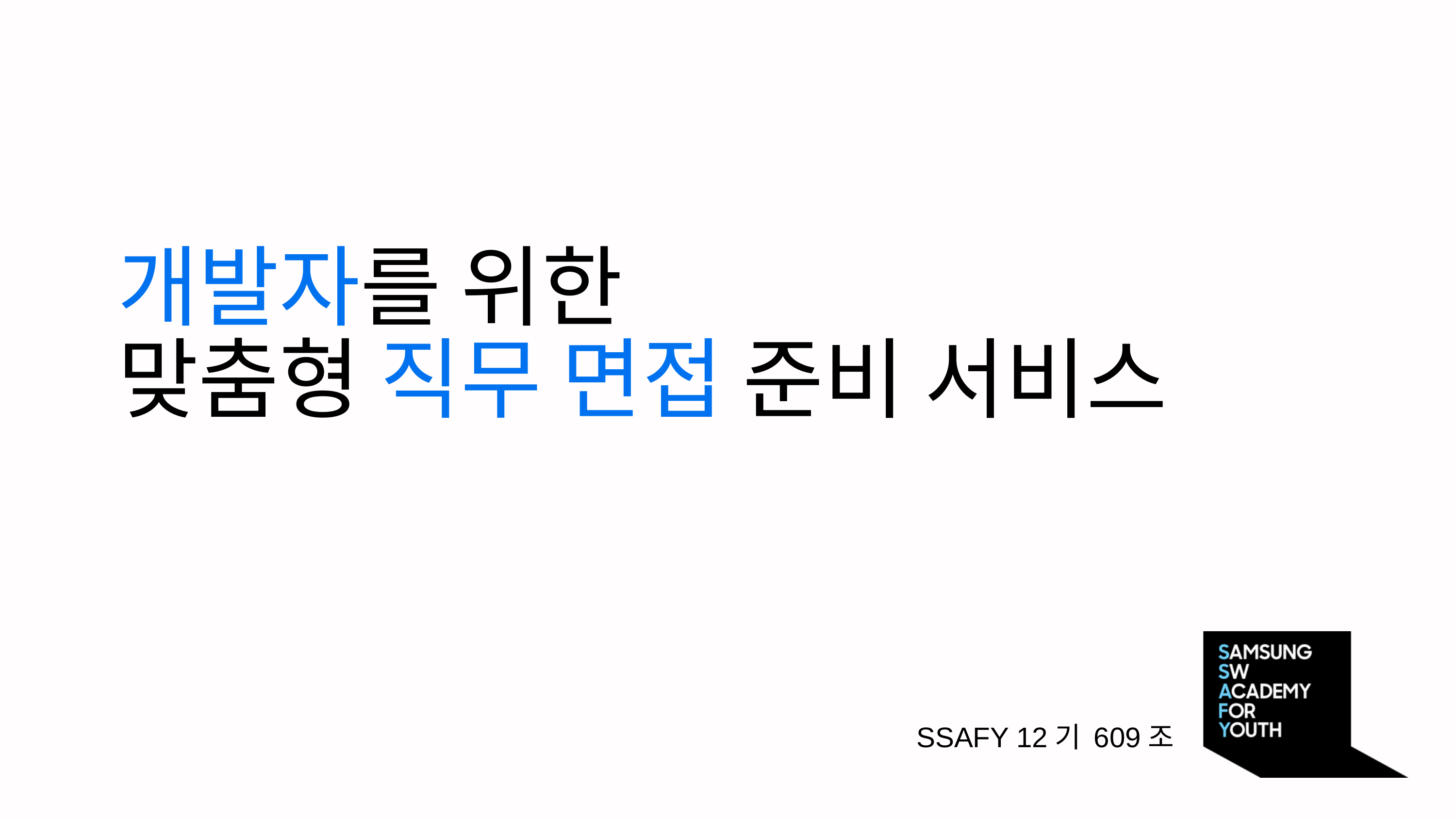

개발자를 위한
맞춤형 직무 면접 준비 서비스

SSAFY 12기 609조